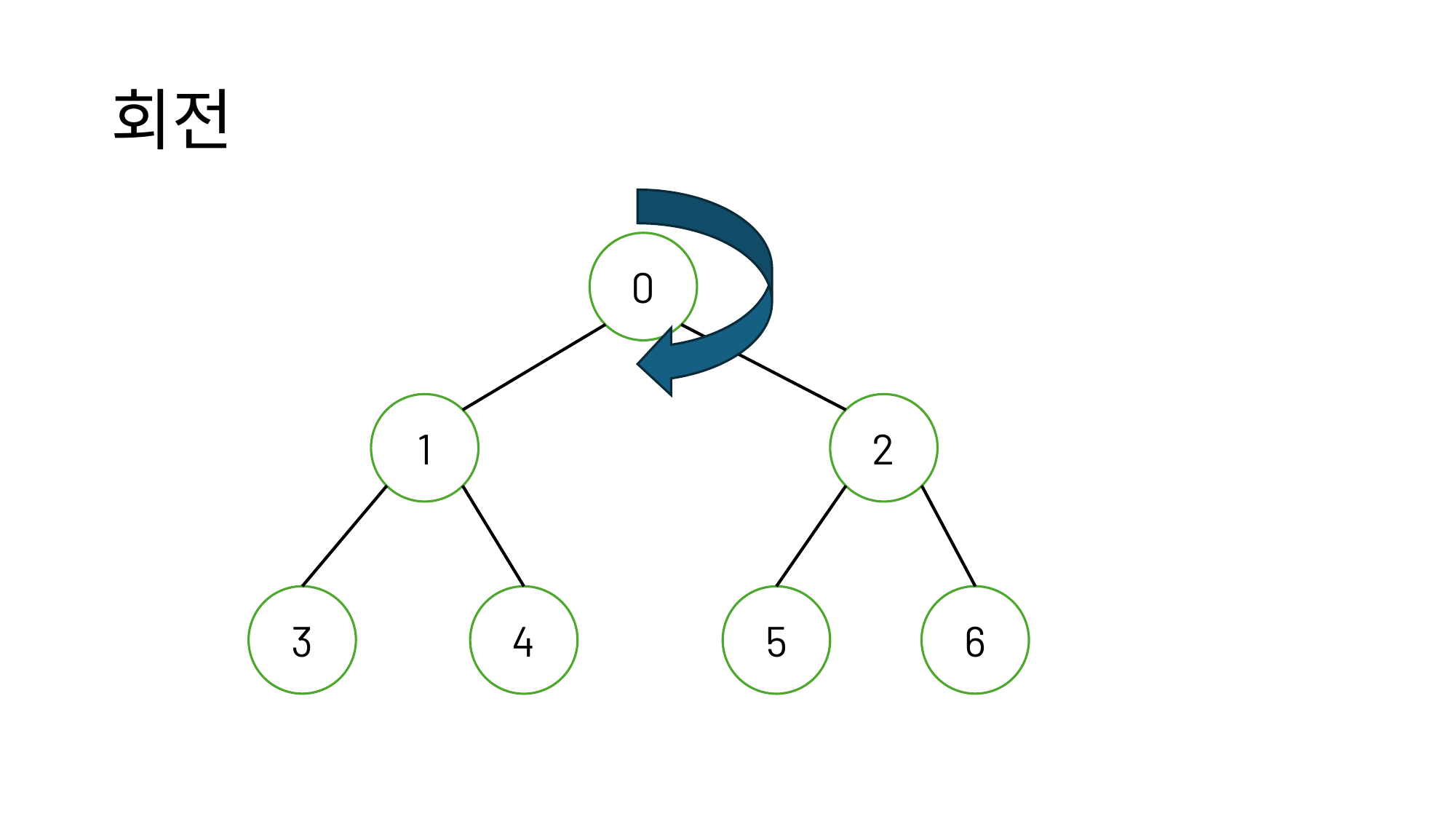

# 회전

0
1
2
3
6
4
5